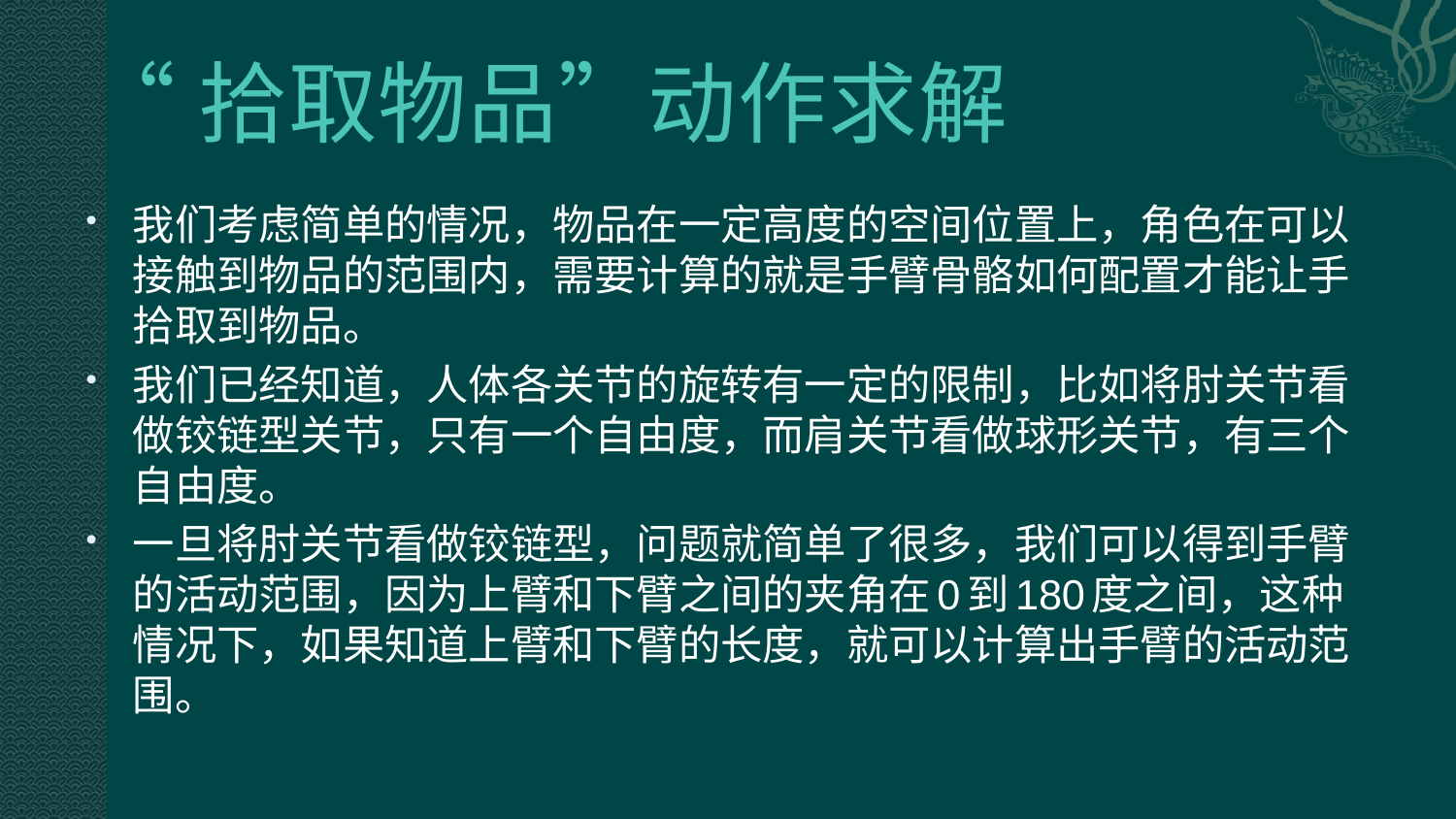

# “拾取物品”动作求解
我们考虑简单的情况，物品在一定高度的空间位置上，角色在可以接触到物品的范围内，需要计算的就是手臂骨骼如何配置才能让手拾取到物品。
我们已经知道，人体各关节的旋转有一定的限制，比如将肘关节看做铰链型关节，只有一个自由度，而肩关节看做球形关节，有三个自由度。
一旦将肘关节看做铰链型，问题就简单了很多，我们可以得到手臂的活动范围，因为上臂和下臂之间的夹角在0到180度之间，这种情况下，如果知道上臂和下臂的长度，就可以计算出手臂的活动范围。